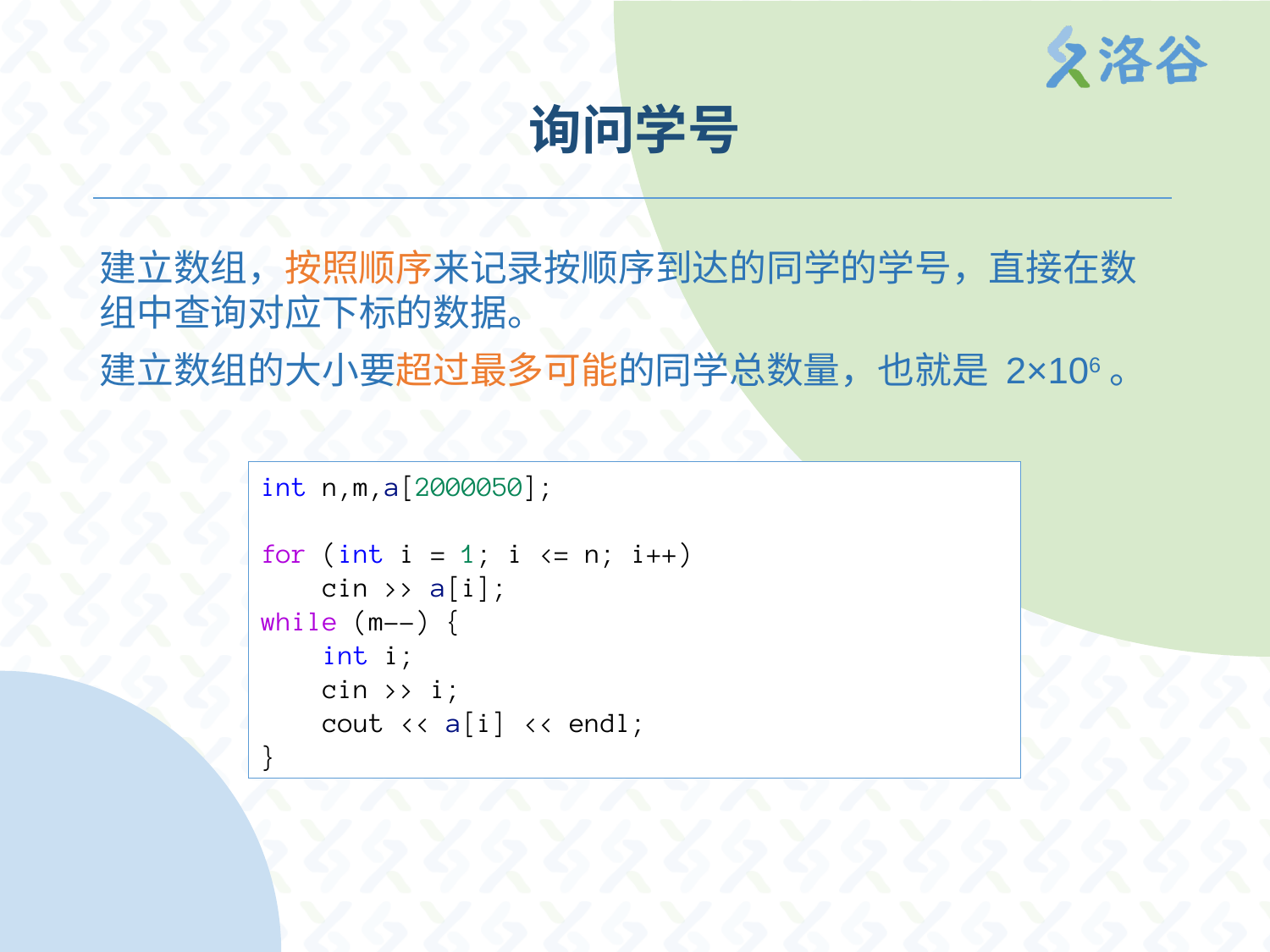

# 询问学号
建立数组，按照顺序来记录按顺序到达的同学的学号，直接在数组中查询对应下标的数据。
建立数组的大小要超过最多可能的同学总数量，也就是 2×106。
int n,m,a[2000050];

for (int i = 1; i <= n; i++)
    cin >> a[i];
while (m--) {
    int i;
    cin >> i;
    cout << a[i] << endl;
}